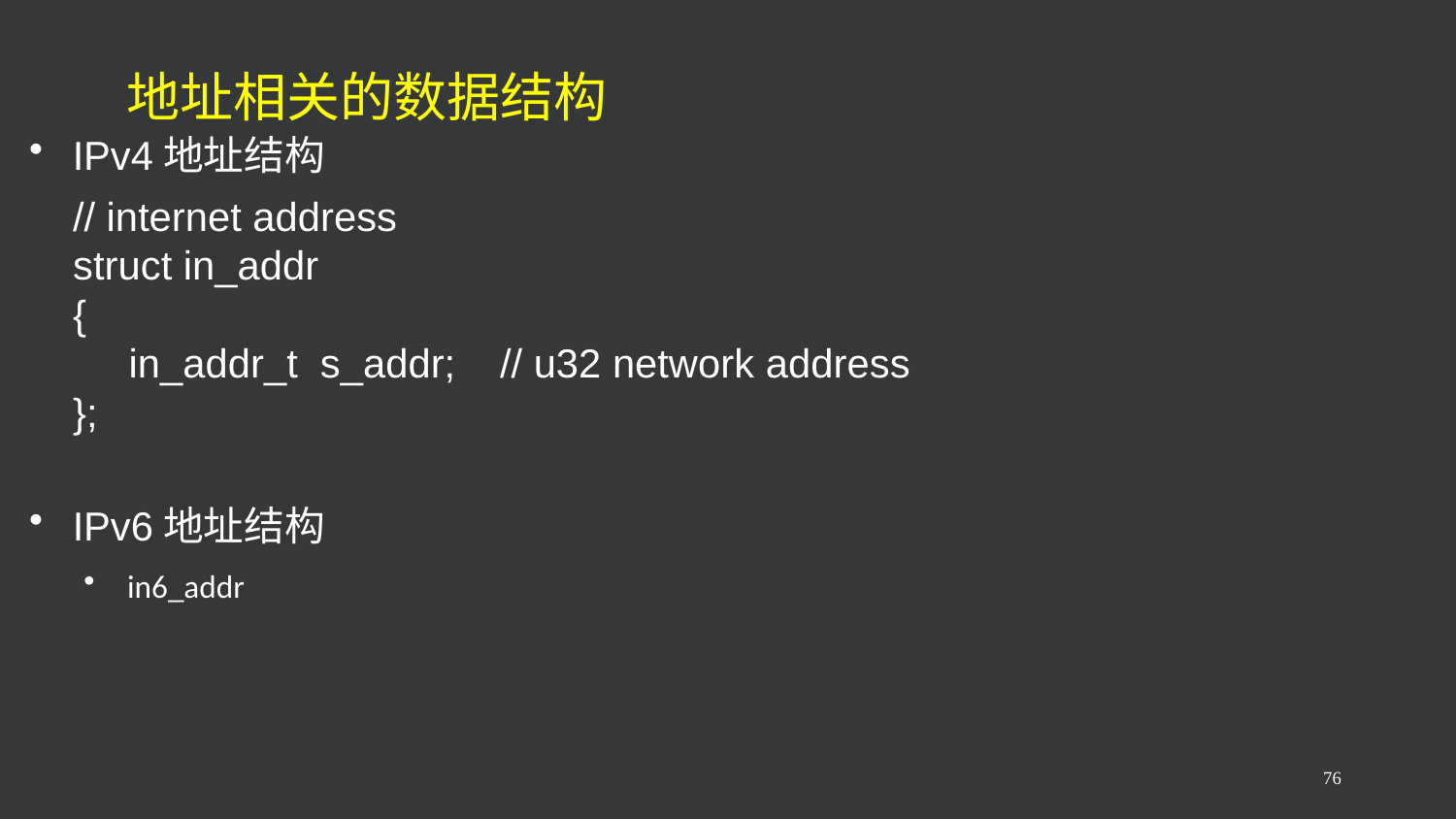

# 地址相关的数据结构
IPv4地址结构
// internet address
struct in_addr
{
     in_addr_t  s_addr;    // u32 network address
};

IPv6地址结构
in6_addr

76